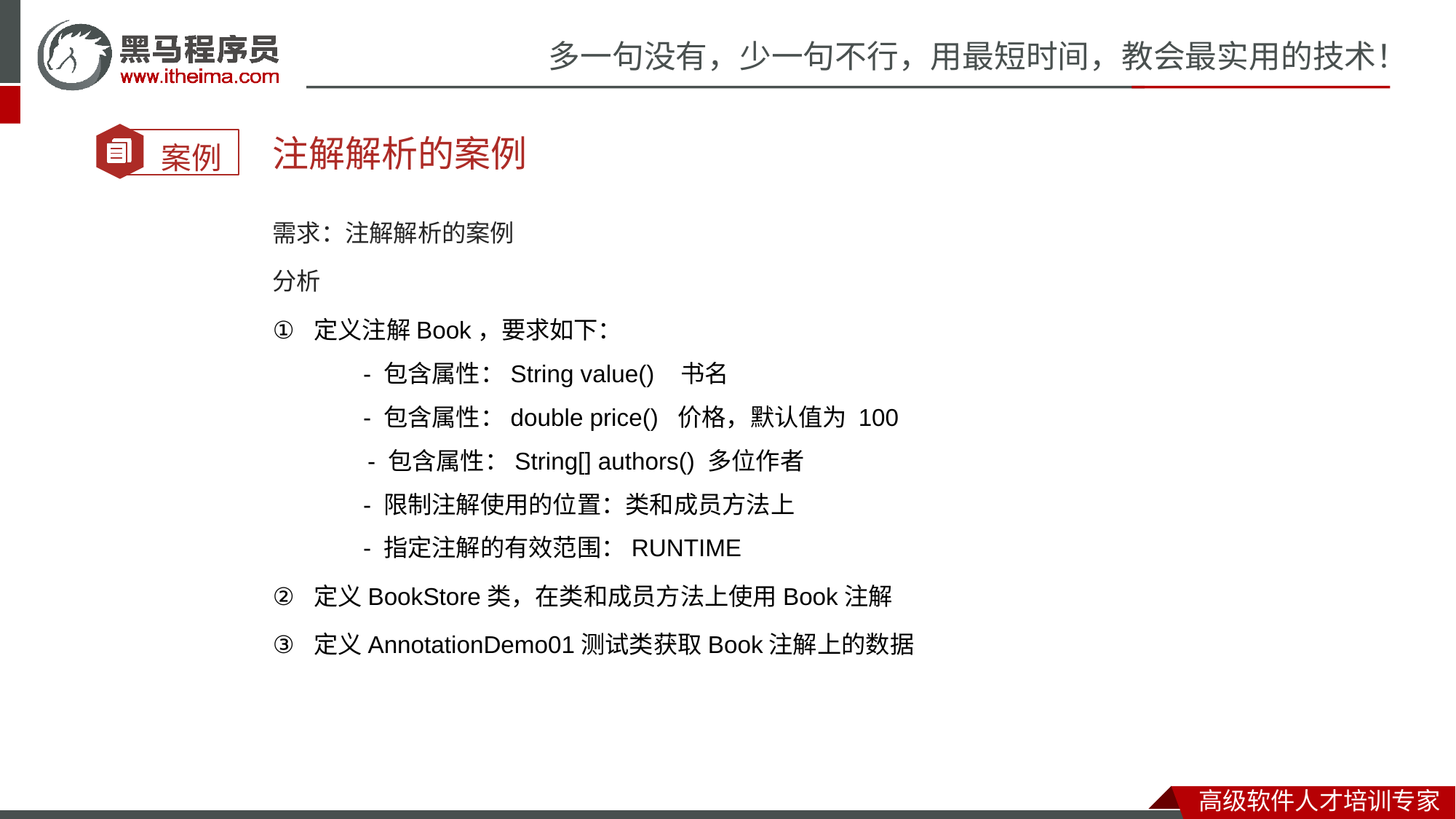

注解解析的案例
需求：注解解析的案例
分析
定义注解Book，要求如下：
        - 包含属性：String value()   书名
        - 包含属性：double price()  价格，默认值为 100
        - 包含属性：String[] authors() 多位作者
        - 限制注解使用的位置：类和成员方法上
        - 指定注解的有效范围：RUNTIME
定义BookStore类，在类和成员方法上使用Book注解
定义AnnotationDemo01测试类获取Book注解上的数据